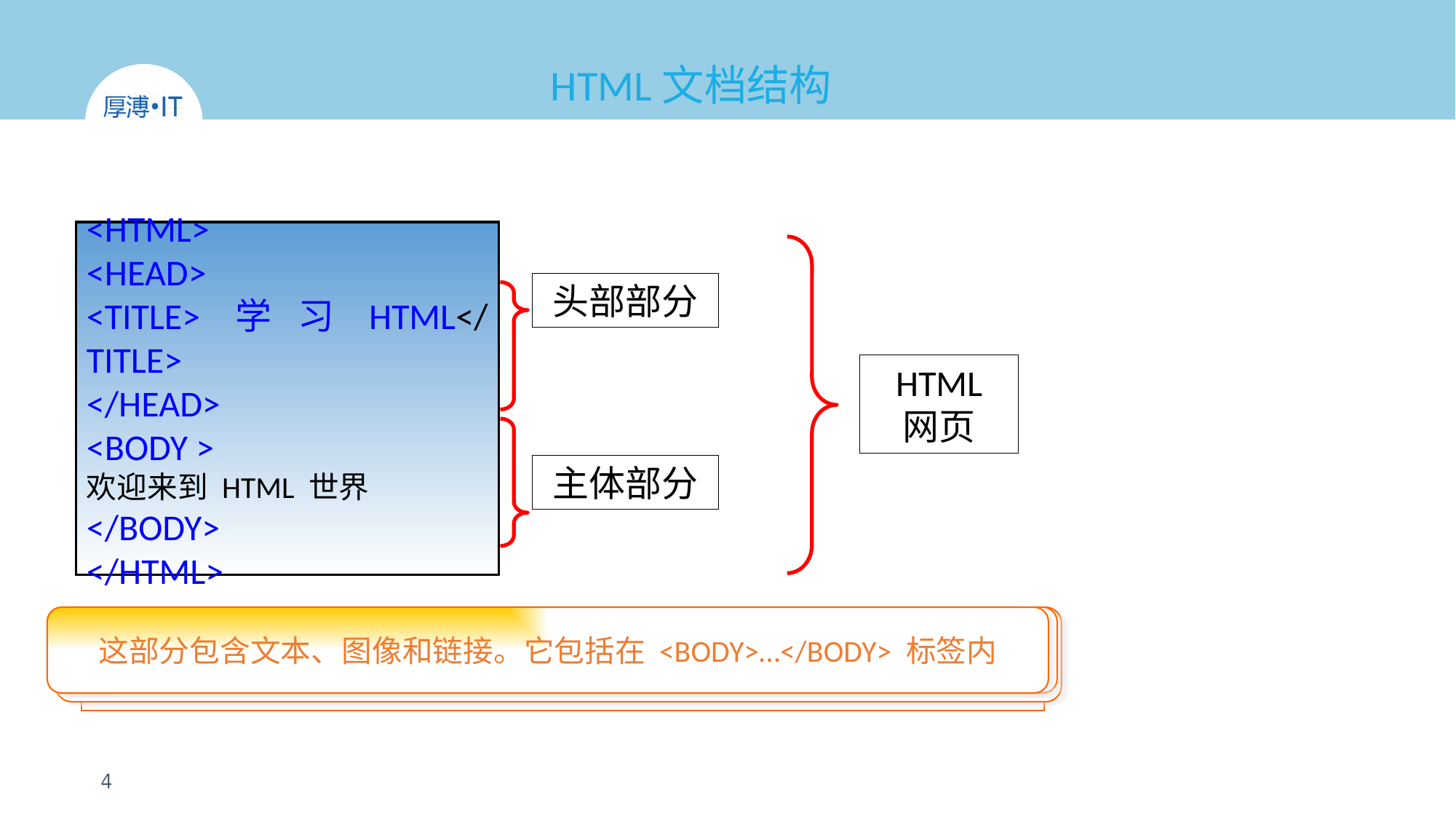

HTML文档结构
<HTML>
<HEAD>
<TITLE>学习HTML</TITLE>
</HEAD>
<BODY >
欢迎来到 HTML 世界
</BODY>
</HTML>

头部部分

HTML 网页

主体部分
这部分包含文本、图像和链接。它包括在 <BODY>…</BODY> 标签内
<HTML>…</HTML>标签标记 HTML 文档的开始和结束
这部分包括标题和其他说明信息。包括在 <HEAD>…</HEAD> 标签内
| <标签名 属性1=属性值1 属性2=属性值2 ……> 标签、属性不区分大小写。 |
| --- |
4